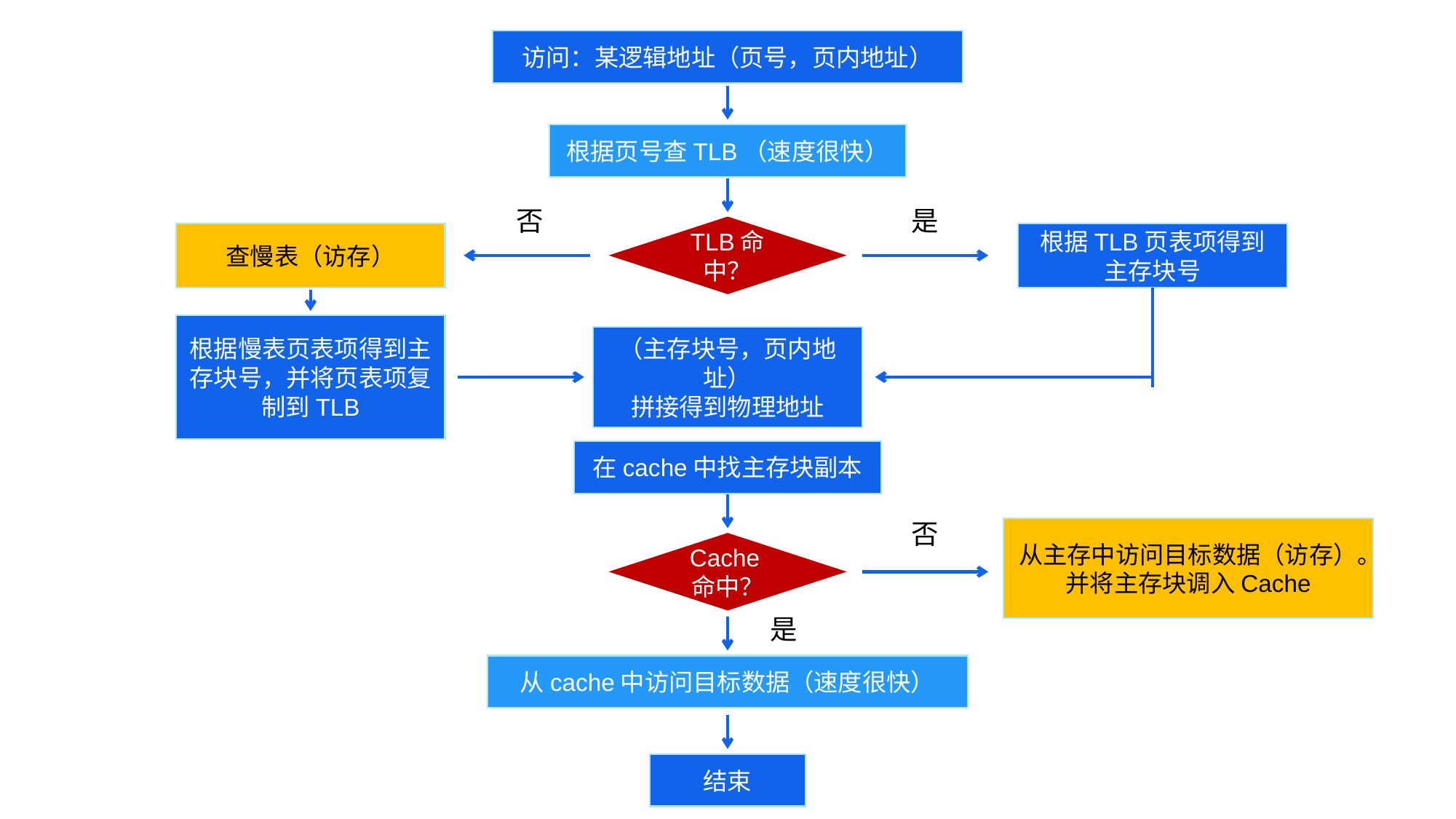

访问：某逻辑地址（页号，页内地址）
根据页号查TLB（速度很快）
否
是
TLB命中？
查慢表（访存）
根据TLB页表项得到主存块号
根据慢表页表项得到主存块号，并将页表项复制到TLB
（主存块号，页内地址）
拼接得到物理地址
在cache中找主存块副本
否
从主存中访问目标数据（访存）。并将主存块调入Cache
Cache命中？
是
从cache中访问目标数据（速度很快）
结束